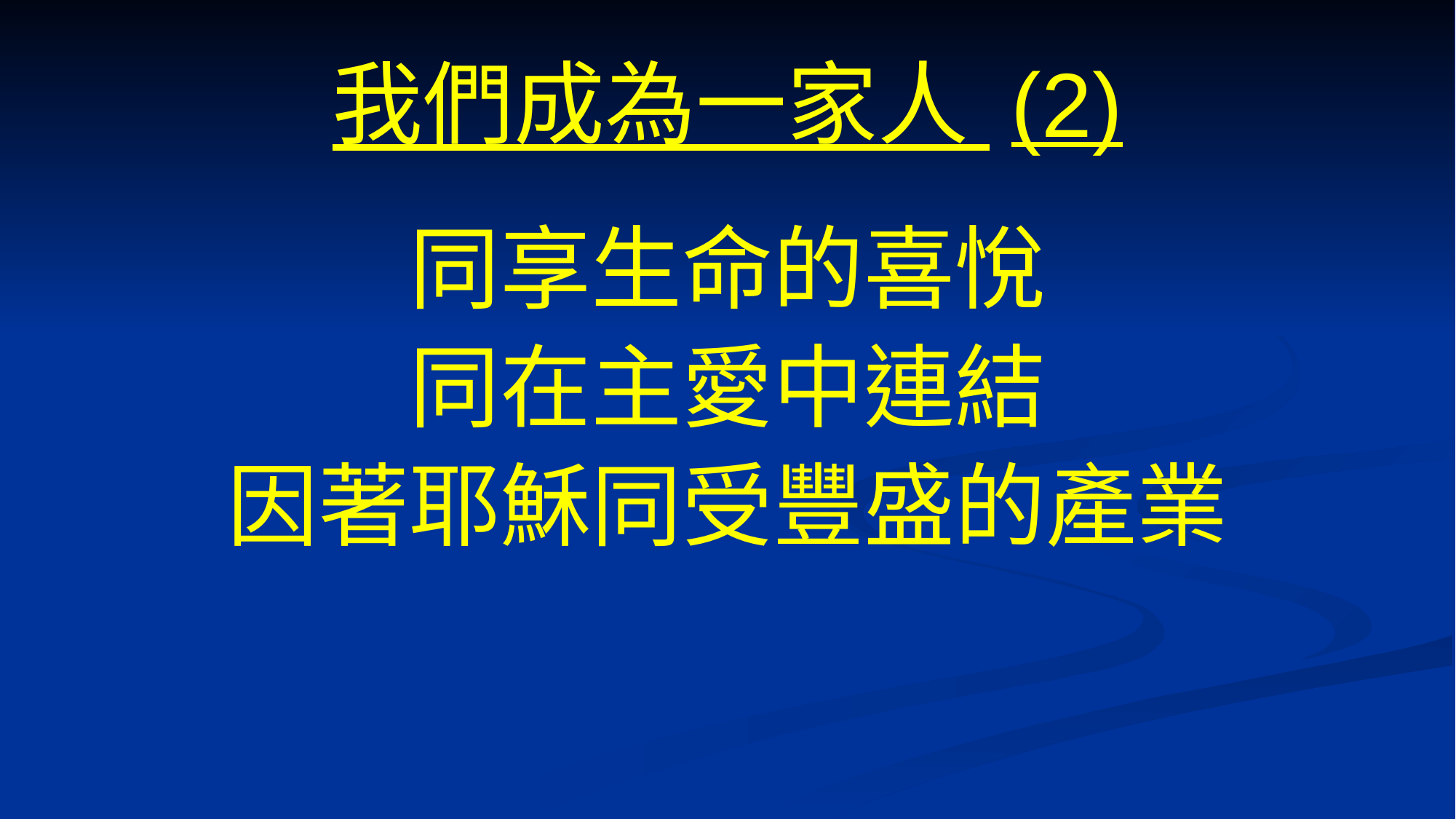

# 我們成為一家人 (2)
同享生命的喜悅
同在主愛中連結
因著耶穌同受豐盛的產業